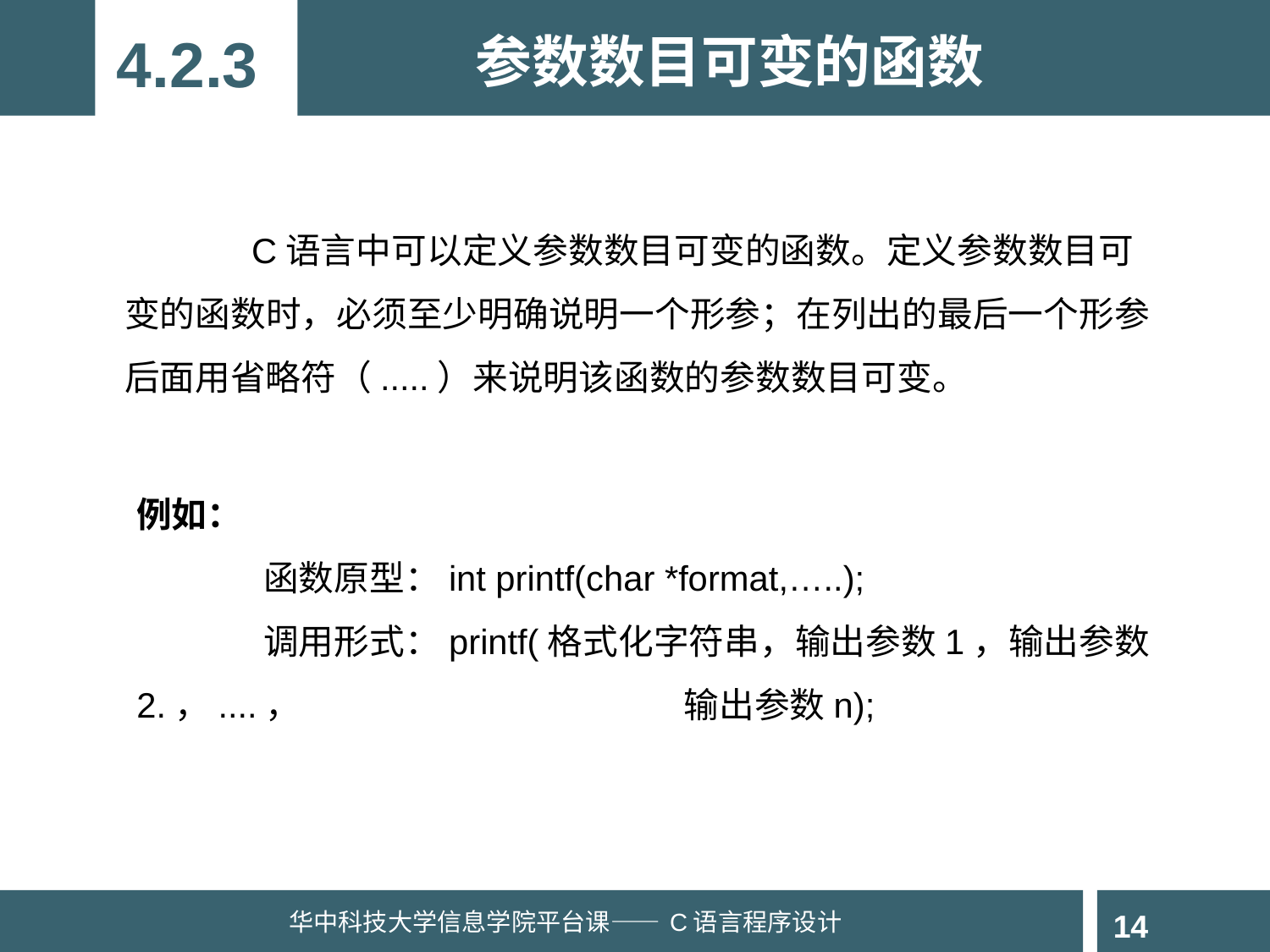

4.2.3
参数数目可变的函数
	C语言中可以定义参数数目可变的函数。定义参数数目可变的函数时，必须至少明确说明一个形参；在列出的最后一个形参后面用省略符（.....）来说明该函数的参数数目可变。
例如：
	函数原型：int printf(char *format,…..);
	调用形式：printf(格式化字符串，输出参数1，输出参数2.，....，			     输出参数n);